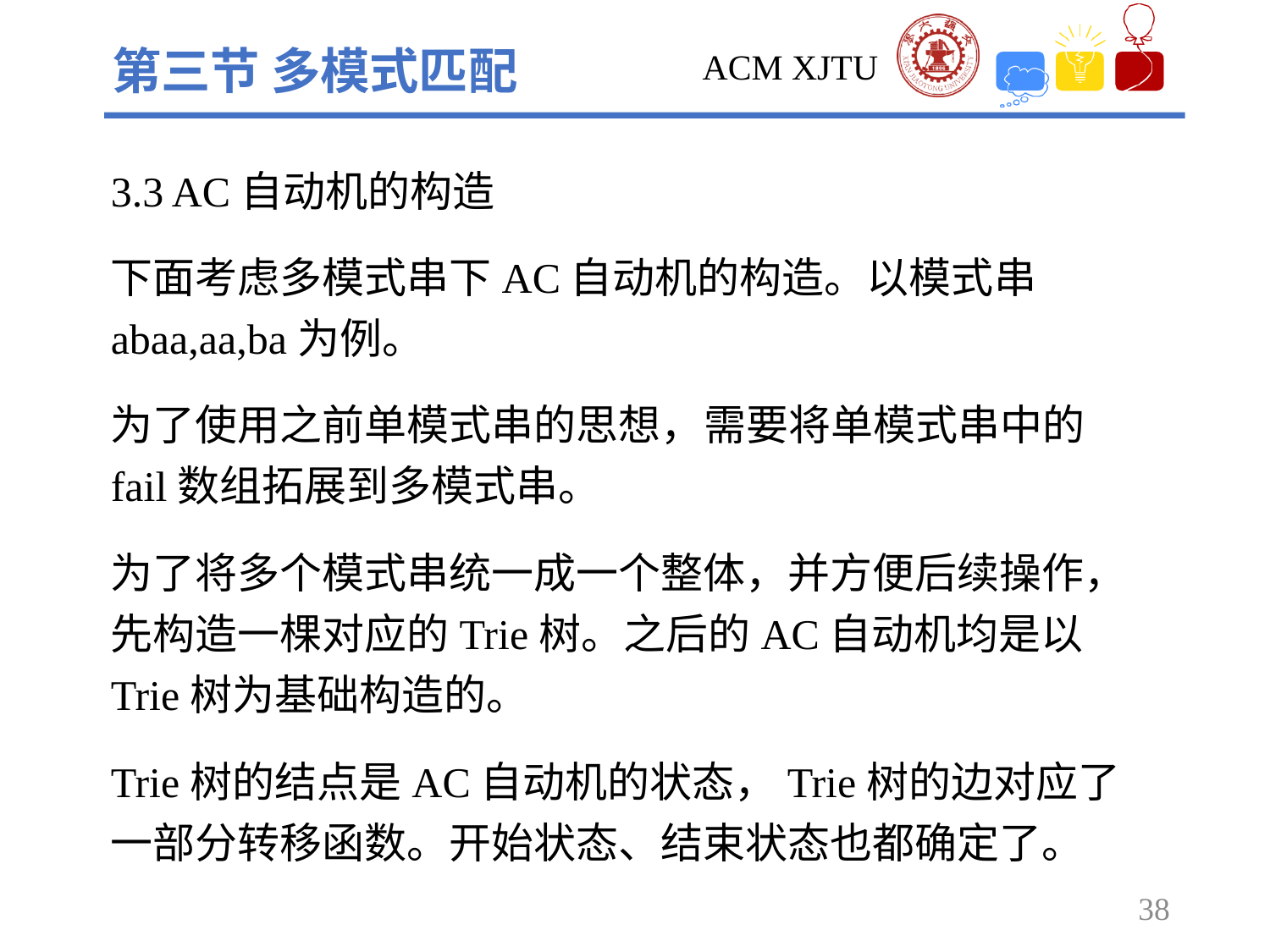

第三节 多模式匹配
3.3 AC自动机的构造
下面考虑多模式串下AC自动机的构造。以模式串abaa,aa,ba为例。
为了使用之前单模式串的思想，需要将单模式串中的fail数组拓展到多模式串。
为了将多个模式串统一成一个整体，并方便后续操作，先构造一棵对应的Trie树。之后的AC自动机均是以Trie树为基础构造的。
Trie树的结点是AC自动机的状态，Trie树的边对应了一部分转移函数。开始状态、结束状态也都确定了。
38